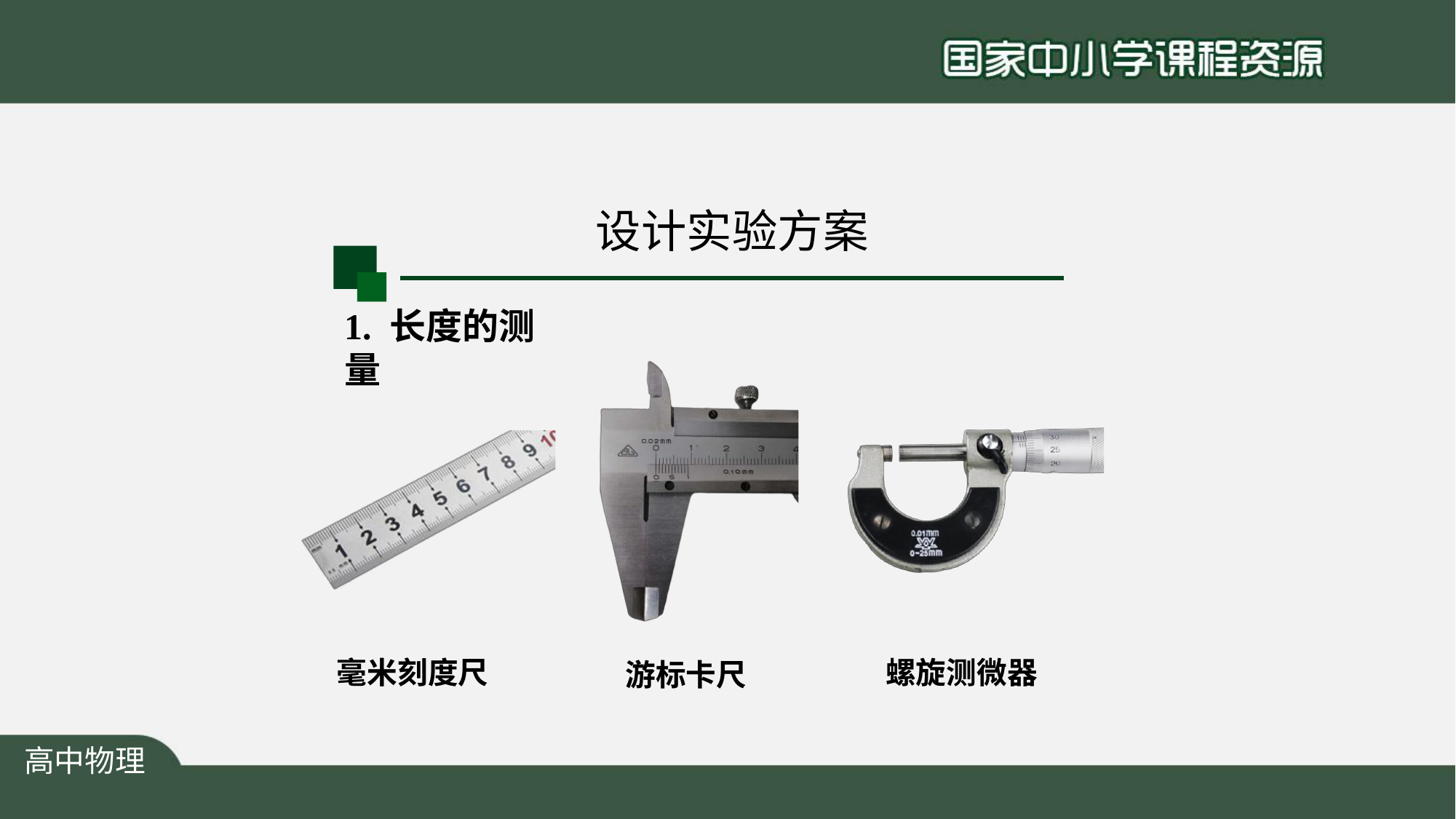

# 设计实验方案

1. 长度的测量

毫米刻度尺
螺旋测微器
游标卡尺
高中物理